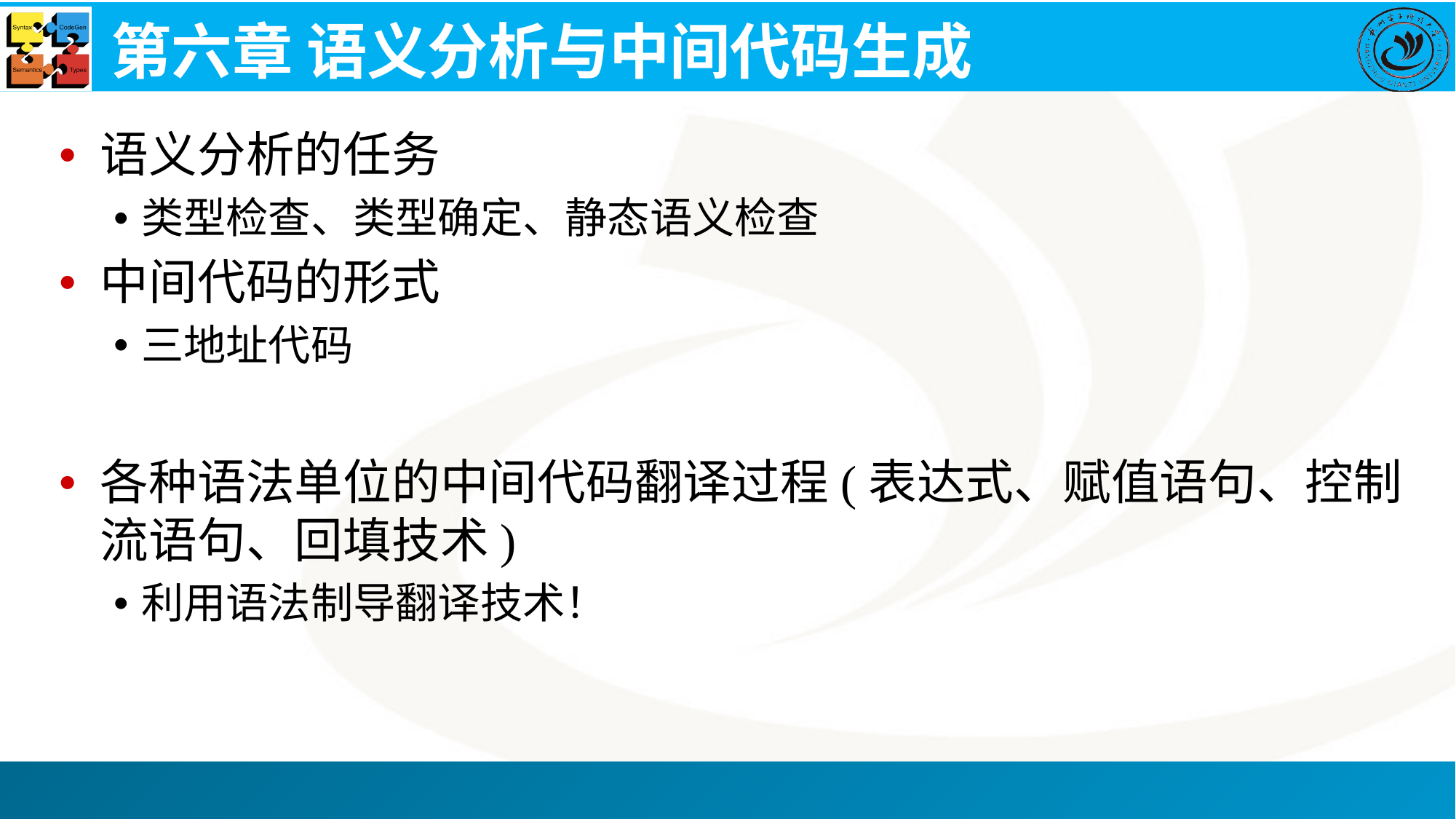

# 第六章 语义分析与中间代码生成
语义分析的任务
类型检查、类型确定、静态语义检查
中间代码的形式
三地址代码

各种语法单位的中间代码翻译过程(表达式、赋值语句、控制流语句、回填技术)
利用语法制导翻译技术！
35